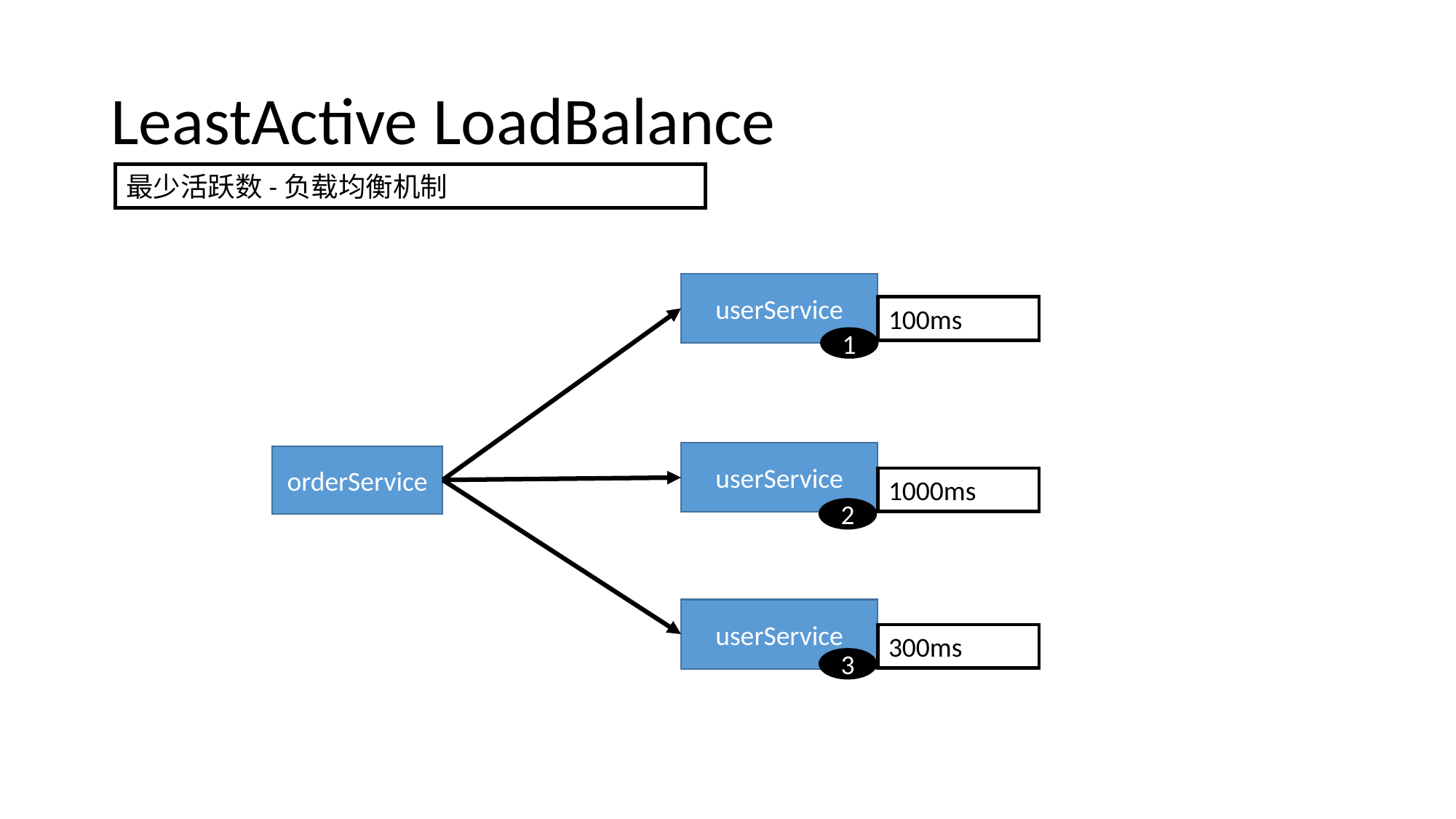

# LeastActive LoadBalance
最少活跃数-负载均衡机制
userService
100ms
1
userService
orderService
1000ms
2
userService
300ms
3